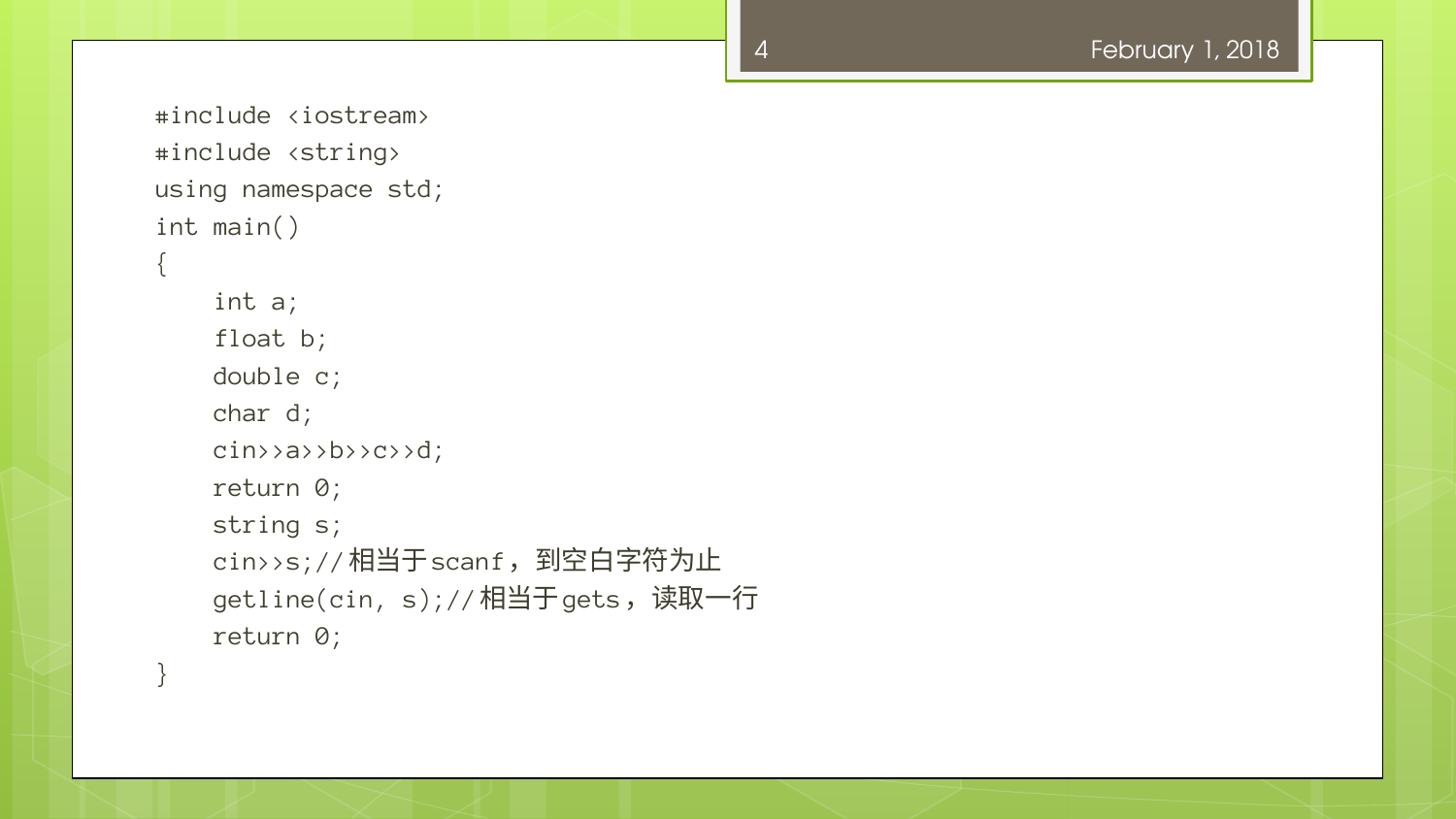

4
February 1, 2018
#include <iostream>
#include <string>
using namespace std;
int main()
{
    int a;
    float b;
    double c;
    char d;
    cin>>a>>b>>c>>d;
    return 0;
    string s;
    cin>>s;//相当于scanf，到空白字符为止
    getline(cin, s);//相当于gets，读取一行
    return 0;
}